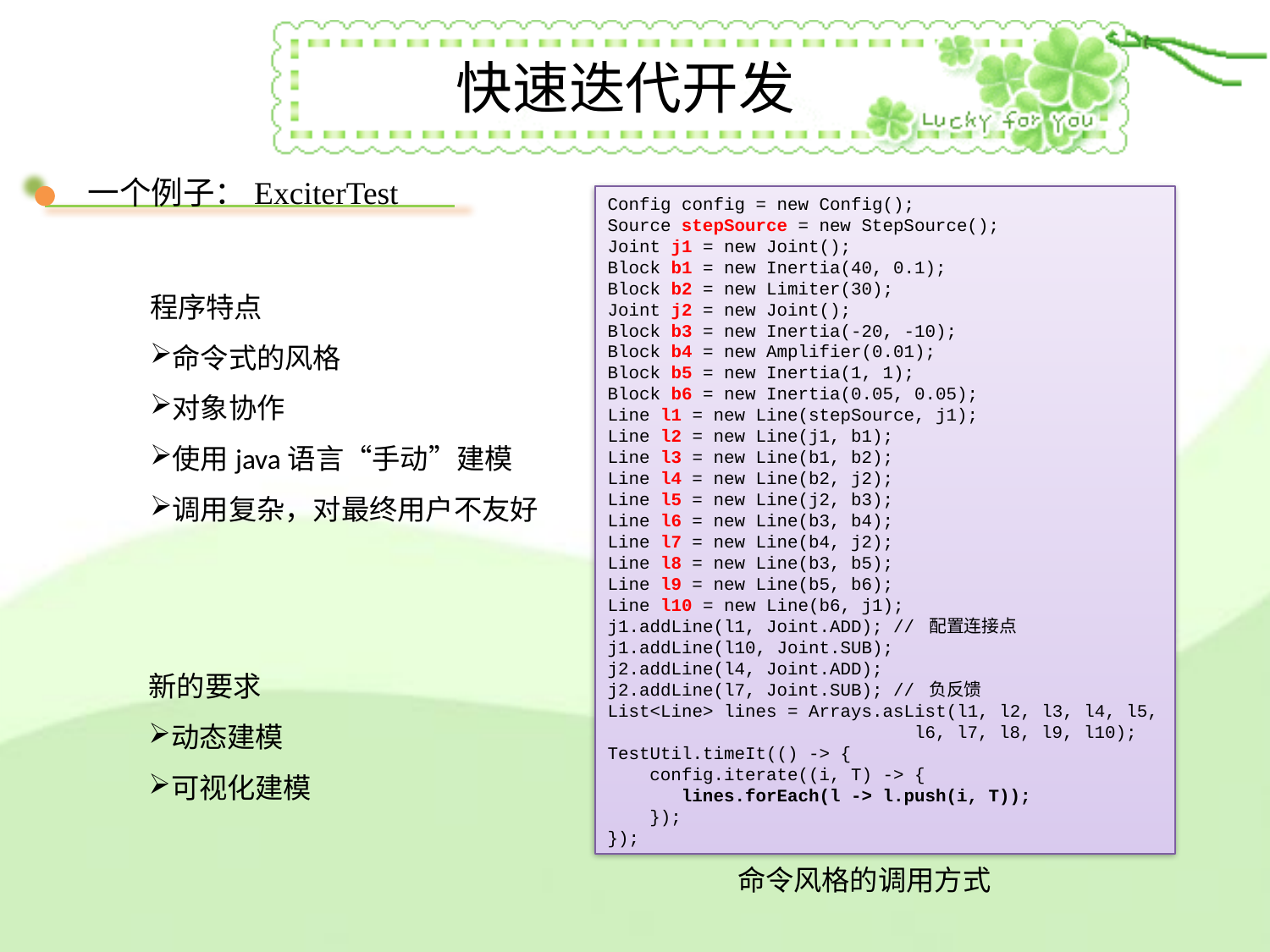

快速迭代开发
一个例子：ExciterTest
Config config = new Config();
Source stepSource = new StepSource();
Joint j1 = new Joint();
Block b1 = new Inertia(40, 0.1);
Block b2 = new Limiter(30);
Joint j2 = new Joint();
Block b3 = new Inertia(-20, -10);
Block b4 = new Amplifier(0.01);
Block b5 = new Inertia(1, 1);
Block b6 = new Inertia(0.05, 0.05);
Line l1 = new Line(stepSource, j1);
Line l2 = new Line(j1, b1);
Line l3 = new Line(b1, b2);
Line l4 = new Line(b2, j2);
Line l5 = new Line(j2, b3);
Line l6 = new Line(b3, b4);
Line l7 = new Line(b4, j2);
Line l8 = new Line(b3, b5);
Line l9 = new Line(b5, b6);
Line l10 = new Line(b6, j1);
j1.addLine(l1, Joint.ADD); // 配置连接点
j1.addLine(l10, Joint.SUB);
j2.addLine(l4, Joint.ADD);
j2.addLine(l7, Joint.SUB); // 负反馈
List<Line> lines = Arrays.asList(l1, l2, l3, l4, l5,
                             l6, l7, l8, l9, l10);
TestUtil.timeIt(() -> {
    config.iterate((i, T) -> {
       lines.forEach(l -> l.push(i, T));
    });
});
程序特点
命令式的风格
对象协作
使用java语言“手动”建模
调用复杂，对最终用户不友好
新的要求
动态建模
可视化建模
命令风格的调用方式